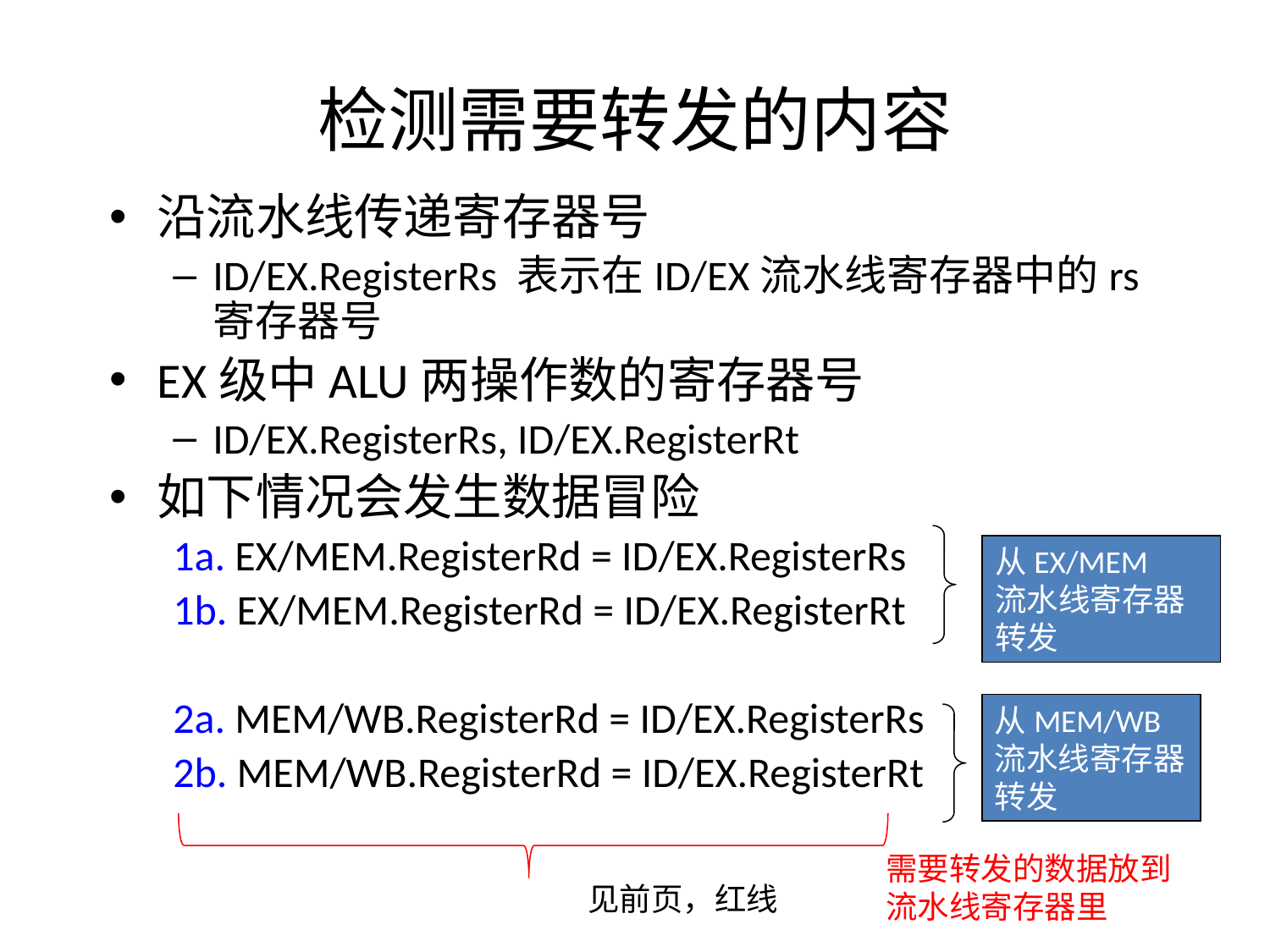

# 检测需要转发的内容
沿流水线传递寄存器号
ID/EX.RegisterRs 表示在ID/EX流水线寄存器中的rs寄存器号
EX级中ALU两操作数的寄存器号
ID/EX.RegisterRs, ID/EX.RegisterRt
如下情况会发生数据冒险
1a. EX/MEM.RegisterRd = ID/EX.RegisterRs
1b. EX/MEM.RegisterRd = ID/EX.RegisterRt

2a. MEM/WB.RegisterRd = ID/EX.RegisterRs
2b. MEM/WB.RegisterRd = ID/EX.RegisterRt

从EX/MEM
流水线寄存器转发
从MEM/WB
流水线寄存器转发

需要转发的数据放到流水线寄存器里
见前页，红线